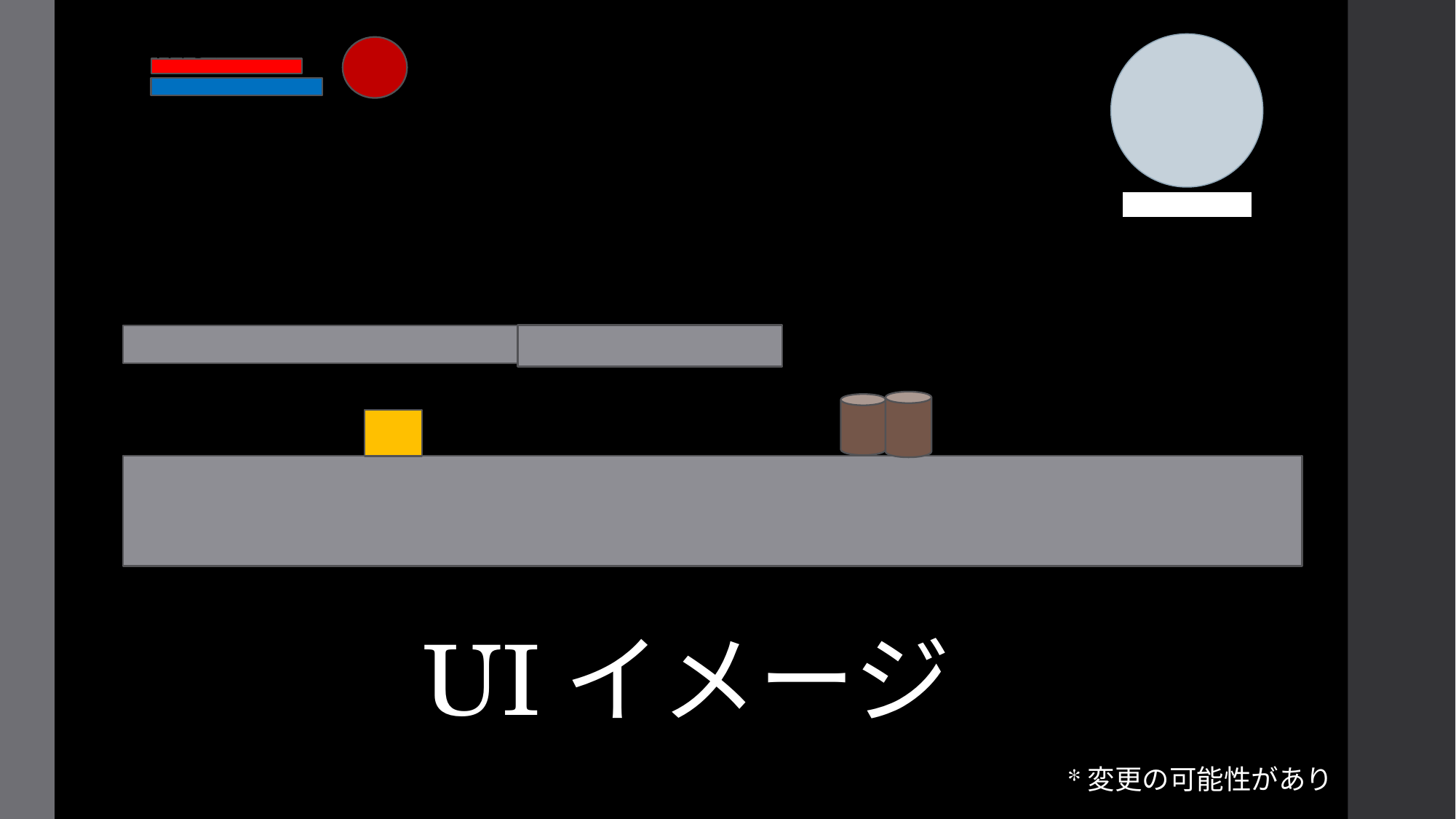

体力ゲージ
#

bloodゲージ

　　       マップ   →

エリア名＆階数  →

気力ゲージ

UIイメージ
*変更の可能性があり